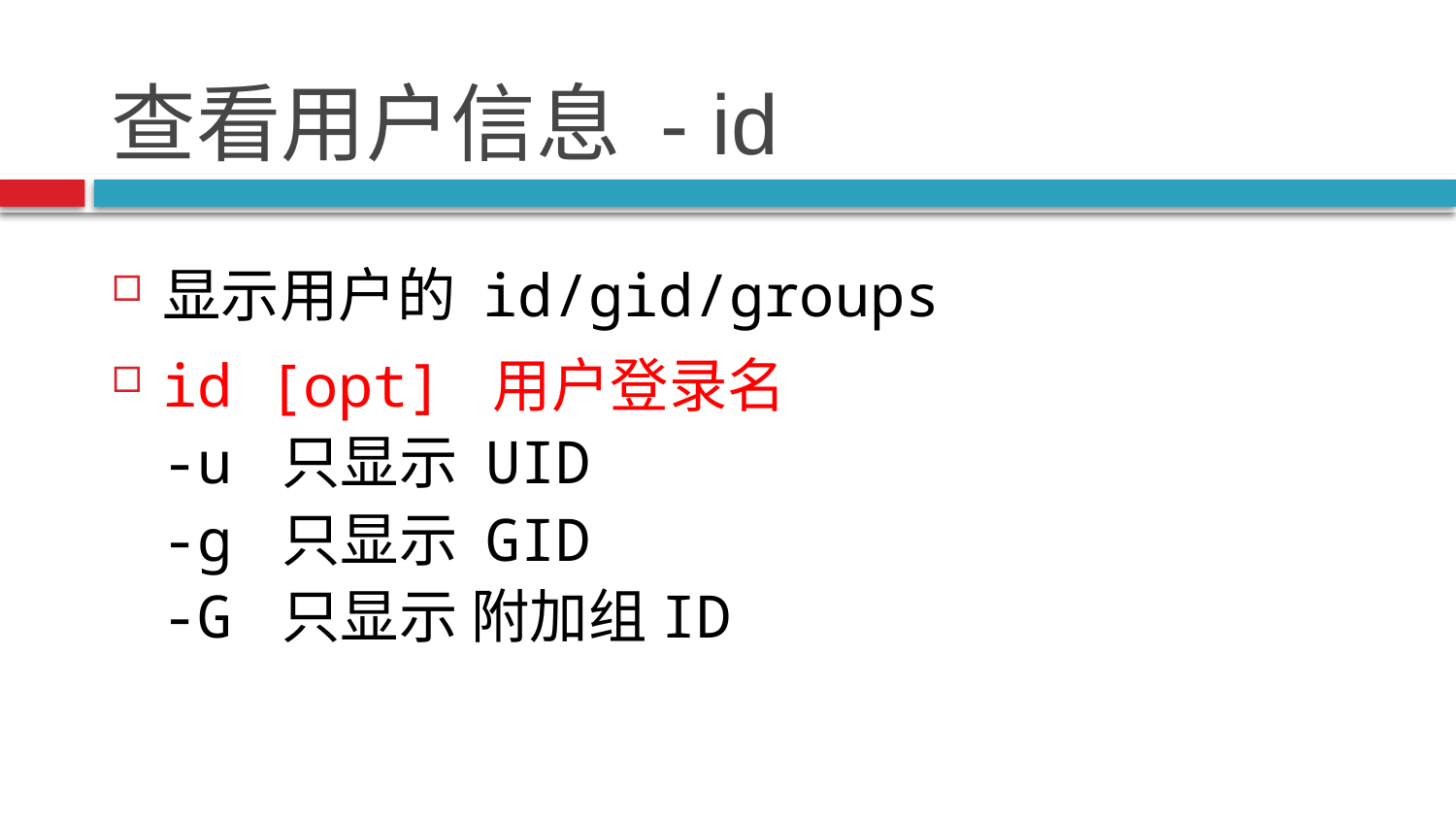

# 查看用户信息 - id
显示用户的 id/gid/groups
id [opt] 用户登录名
-u 只显示 UID
-g 只显示 GID
-G 只显示 附加组ID